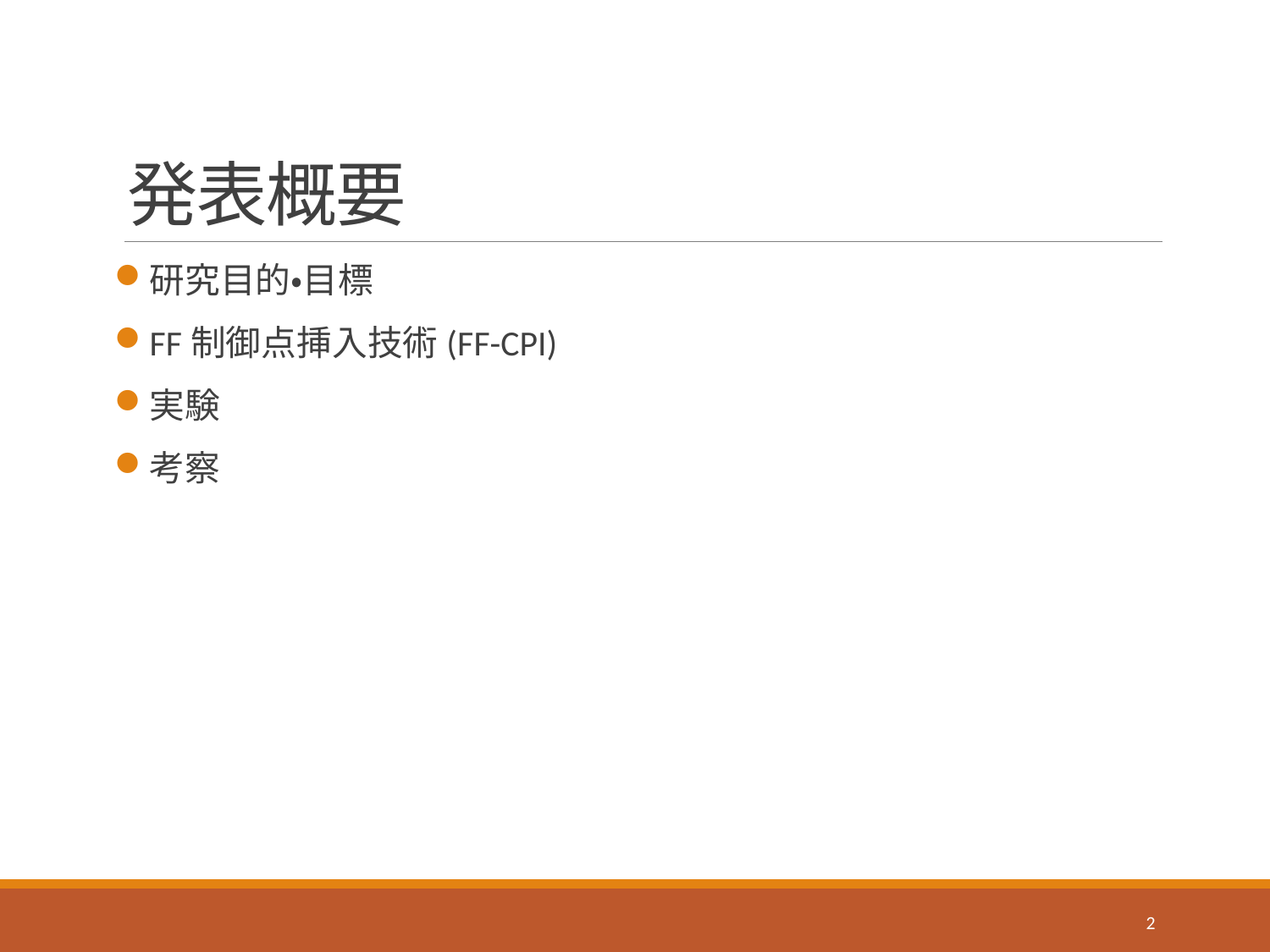

# 発表概要
研究目的・目標
FF制御点挿入技術(FF-CPI)
実験
考察
2